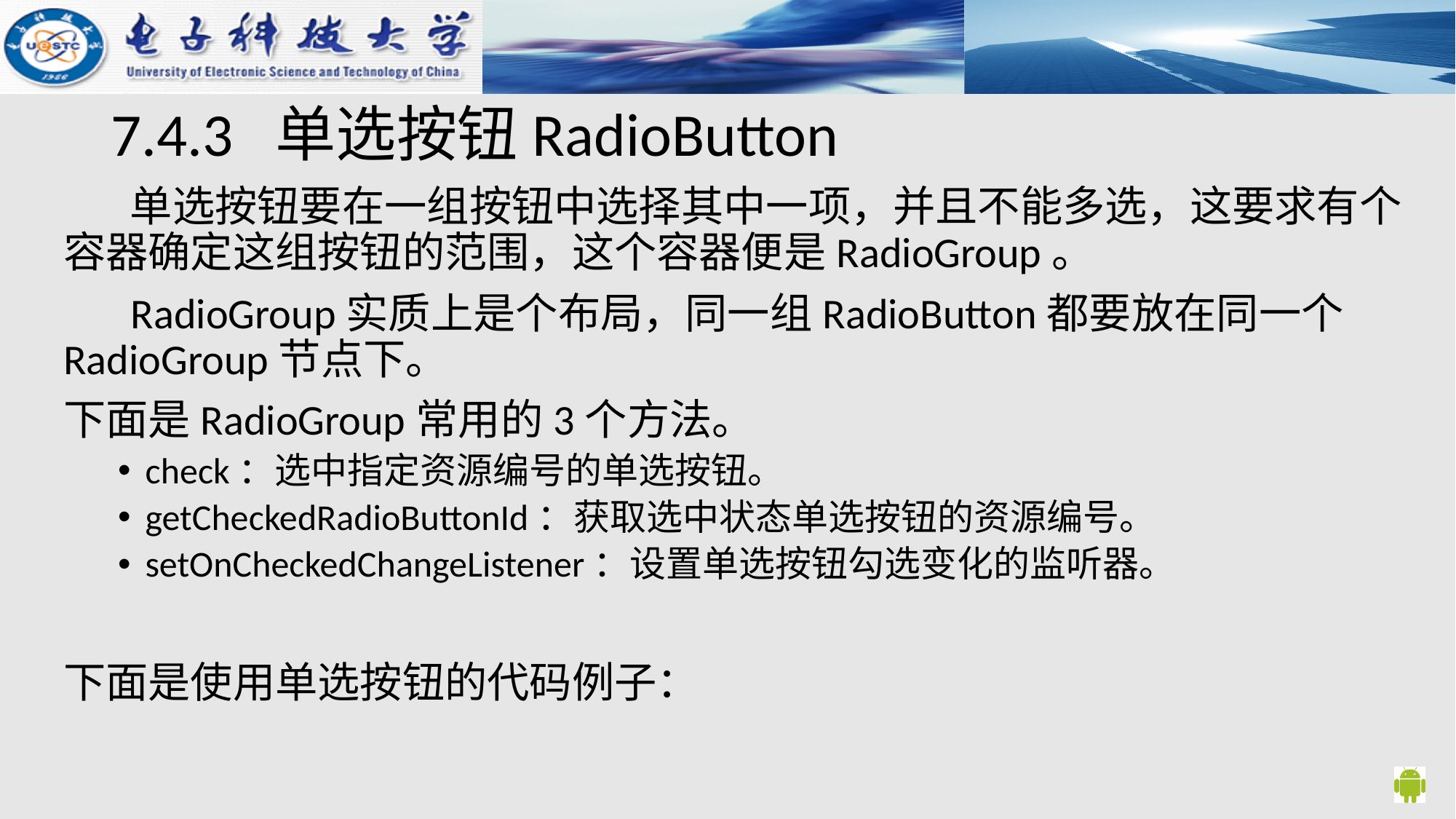

# 7.4.3  单选按钮RadioButton
      单选按钮要在一组按钮中选择其中一项，并且不能多选，这要求有个容器确定这组按钮的范围，这个容器便是RadioGroup。
       RadioGroup实质上是个布局，同一组RadioButton都要放在同一个RadioGroup节点下。
下面是RadioGroup常用的3个方法。
check：选中指定资源编号的单选按钮。
getCheckedRadioButtonId：获取选中状态单选按钮的资源编号。
setOnCheckedChangeListener：设置单选按钮勾选变化的监听器。

下面是使用单选按钮的代码例子：